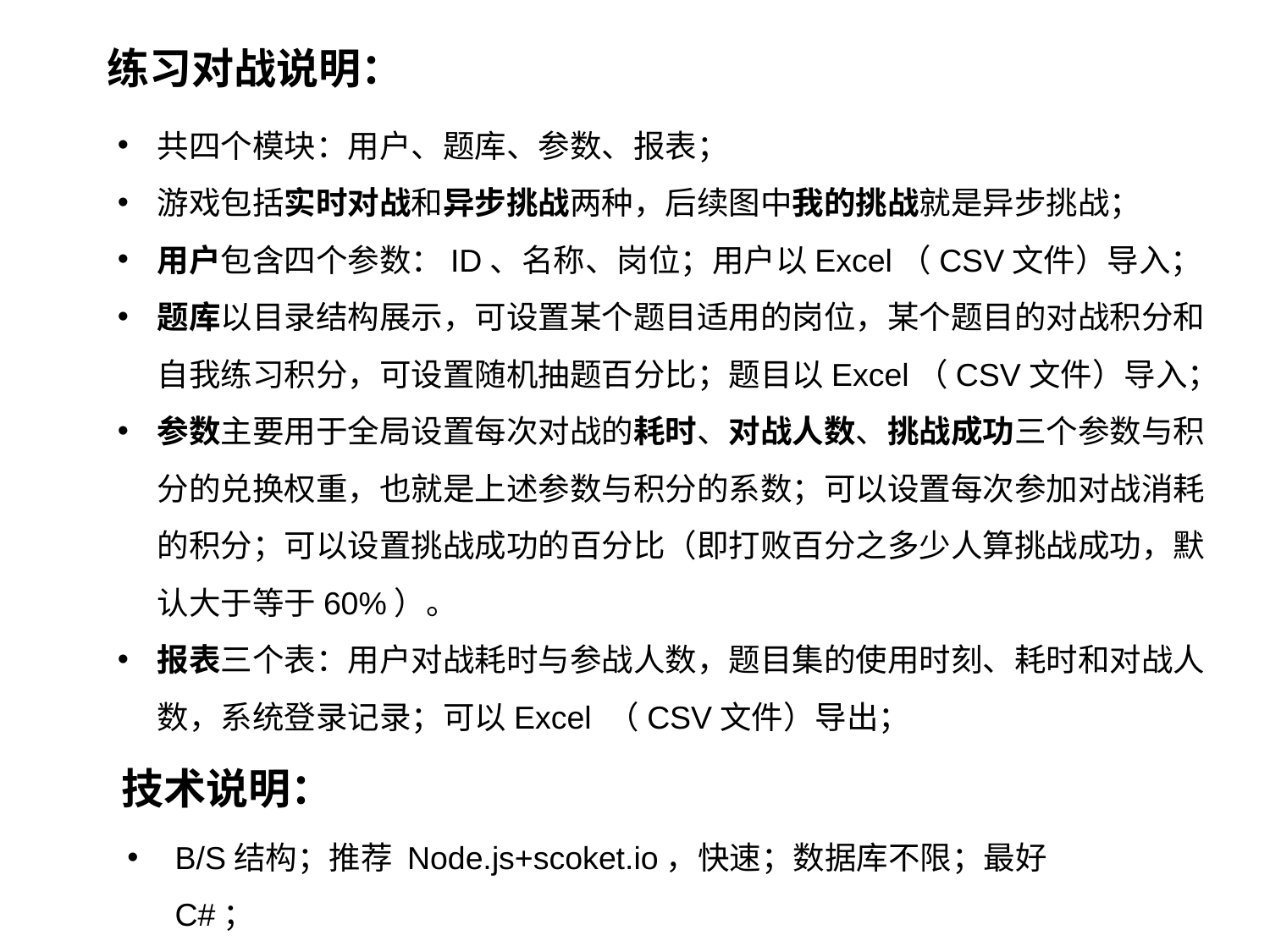

练习对战说明：
共四个模块：用户、题库、参数、报表；
游戏包括实时对战和异步挑战两种，后续图中我的挑战就是异步挑战；
用户包含四个参数：ID、名称、岗位；用户以Excel（CSV文件）导入；
题库以目录结构展示，可设置某个题目适用的岗位，某个题目的对战积分和自我练习积分，可设置随机抽题百分比；题目以Excel（CSV文件）导入；
参数主要用于全局设置每次对战的耗时、对战人数、挑战成功三个参数与积分的兑换权重，也就是上述参数与积分的系数；可以设置每次参加对战消耗的积分；可以设置挑战成功的百分比（即打败百分之多少人算挑战成功，默认大于等于60%）。
报表三个表：用户对战耗时与参战人数，题目集的使用时刻、耗时和对战人数，系统登录记录；可以Excel （CSV文件）导出；
技术说明：
B/S结构；推荐 Node.js+scoket.io，快速；数据库不限；最好C#；